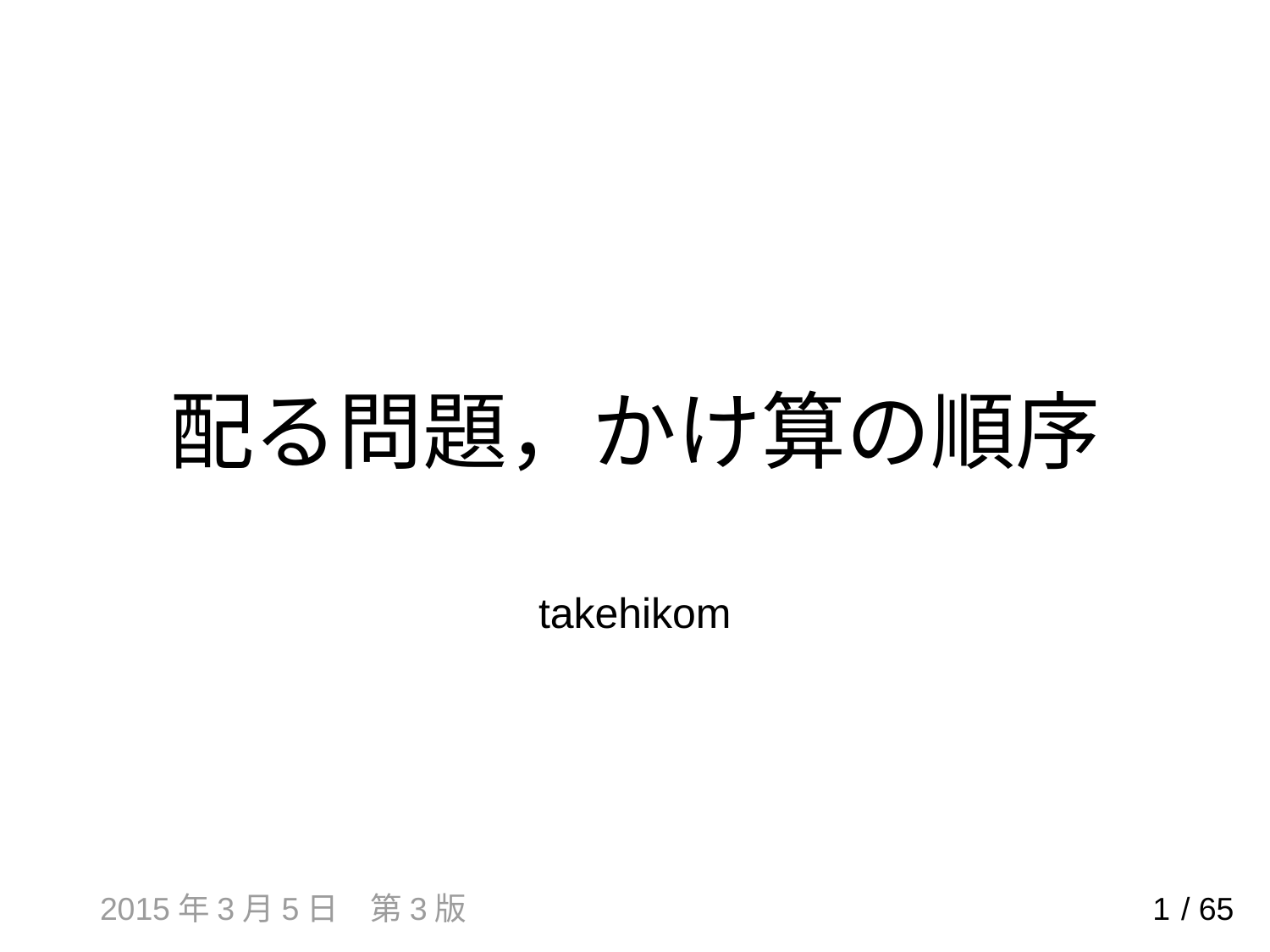

# 配る問題，かけ算の順序
takehikom
2015年3月5日　第3版
1
/ 65